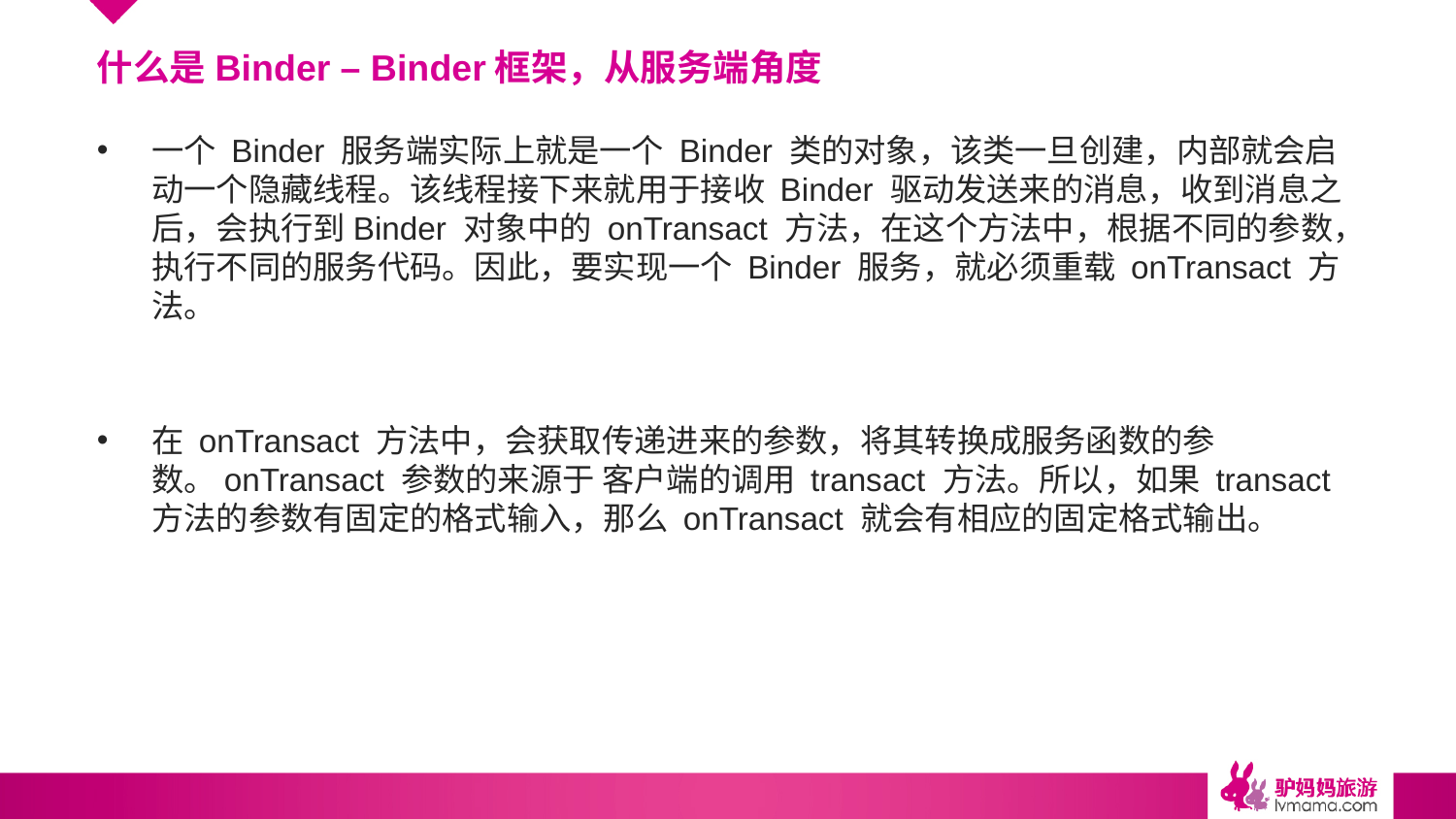

# 什么是Binder – Binder框架，从服务端角度
一个 Binder 服务端实际上就是一个 Binder 类的对象，该类一旦创建，内部就会启动一个隐藏线程。该线程接下来就用于接收 Binder 驱动发送来的消息，收到消息之后，会执行到Binder 对象中的 onTransact 方法，在这个方法中，根据不同的参数，执行不同的服务代码。因此，要实现一个 Binder 服务，就必须重载 onTransact 方法。

在 onTransact 方法中，会获取传递进来的参数，将其转换成服务函数的参数。onTransact 参数的来源于 客户端的调用 transact 方法。所以，如果 transact 方法的参数有固定的格式输入，那么 onTransact 就会有相应的固定格式输出。